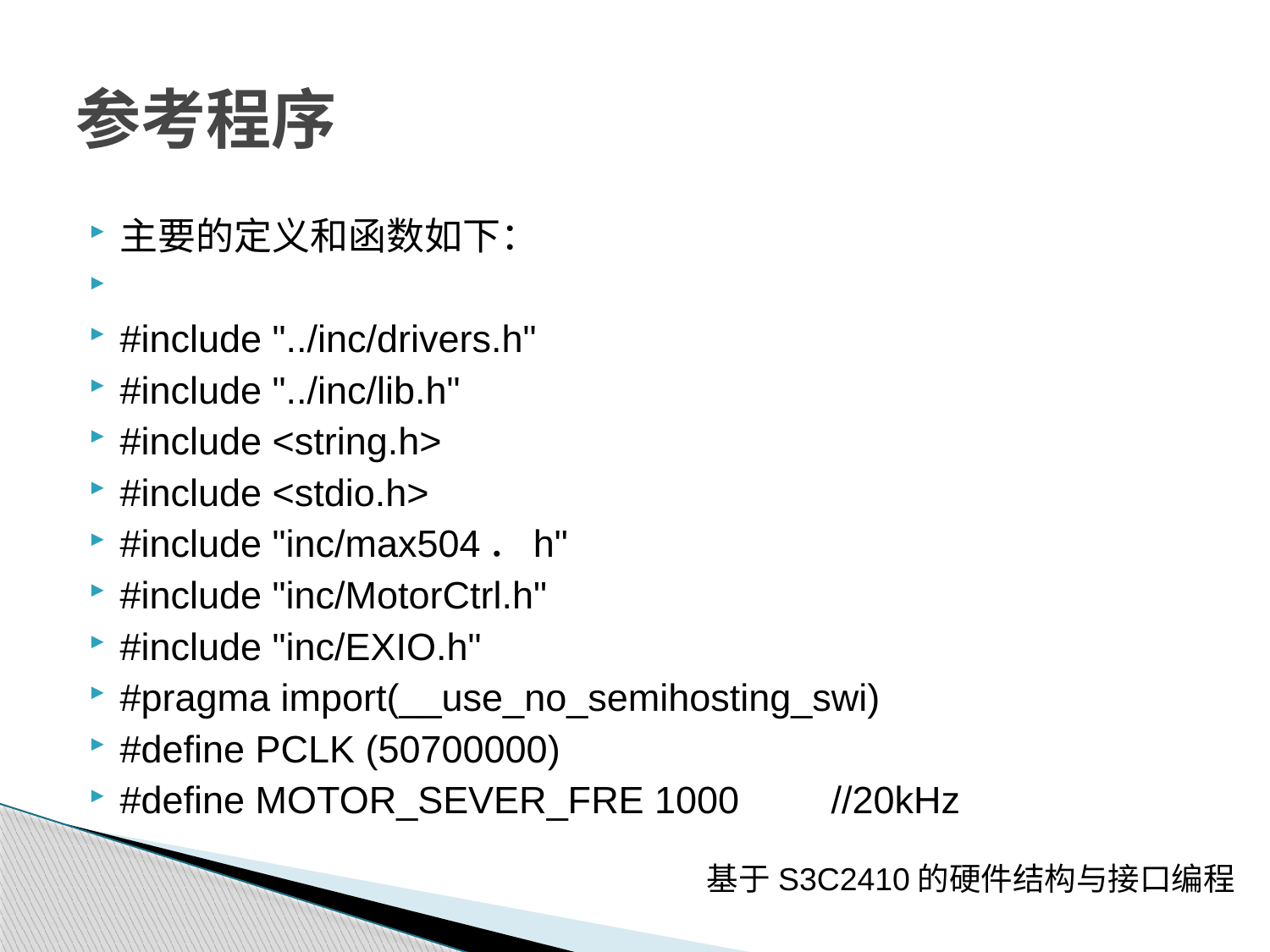

# 参考程序
主要的定义和函数如下：

#include "../inc/drivers.h"
#include "../inc/lib.h"
#include <string.h>
#include <stdio.h>
#include "inc/max504．h"
#include "inc/MotorCtrl.h"
#include "inc/EXIO.h"
#pragma import(__use_no_semihosting_swi)
#define PCLK (50700000)
#define MOTOR_SEVER_FRE 1000		//20kHz
基于S3C2410的硬件结构与接口编程